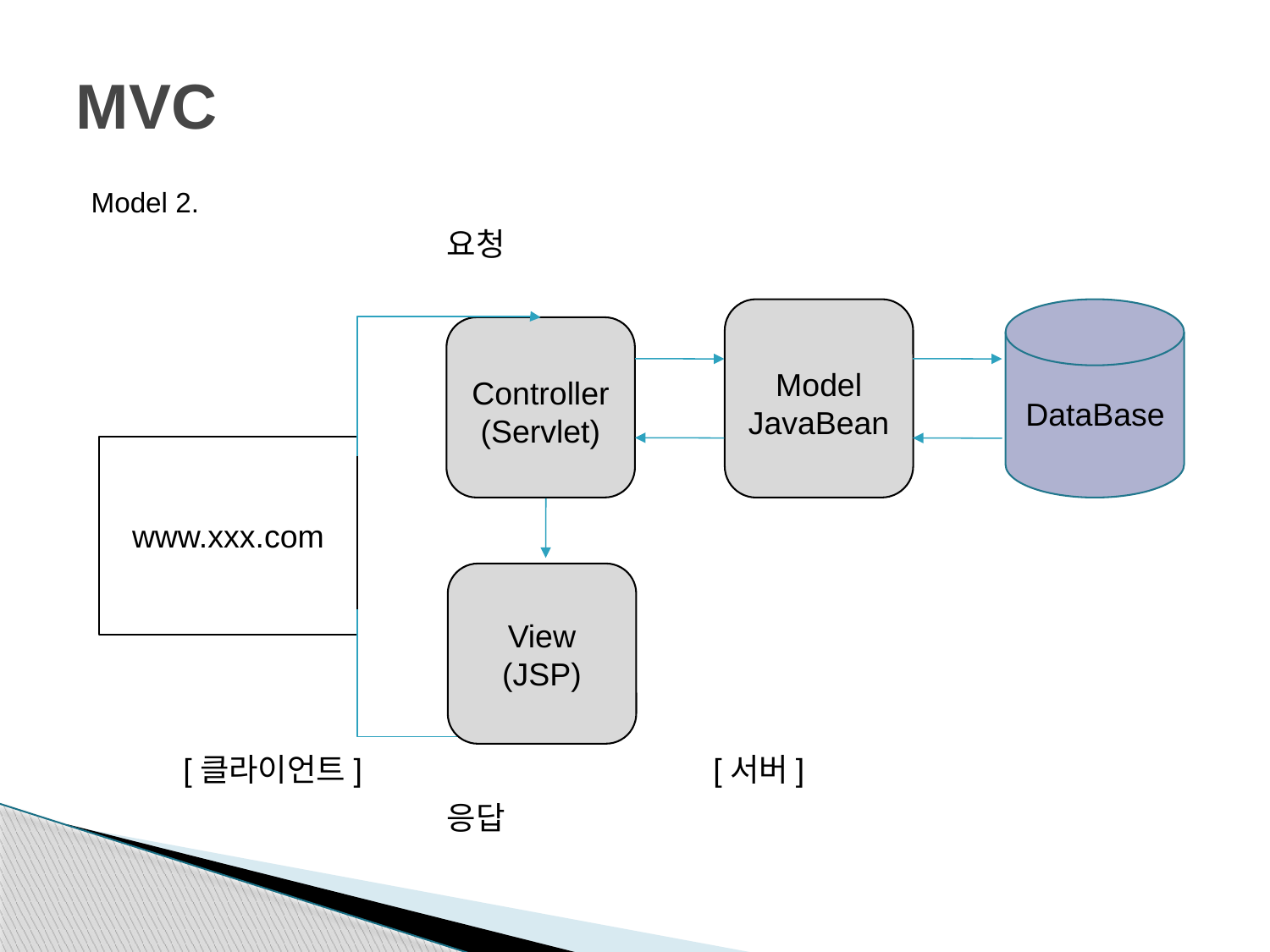

# MVC
Model 2.
요청

Controller
(Servlet)

Model
JavaBean
DataBase
www.xxx.com

View
(JSP)

[클라이언트]
[서버]
응답